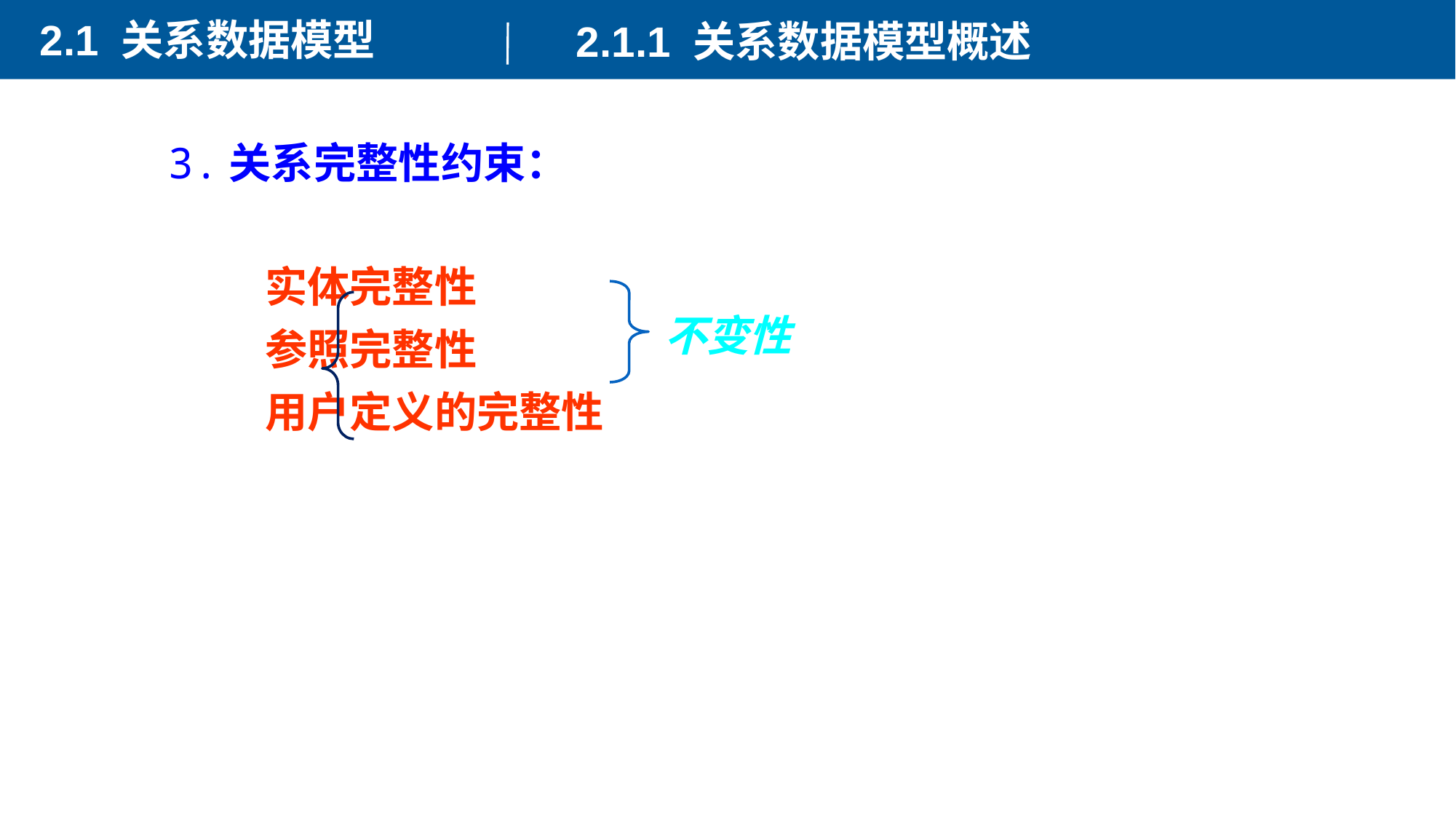

2.1 关系数据模型
2.1.1 关系数据模型概述
3.关系完整性约束：

         实体完整性
         参照完整性
         用户定义的完整性

不变性